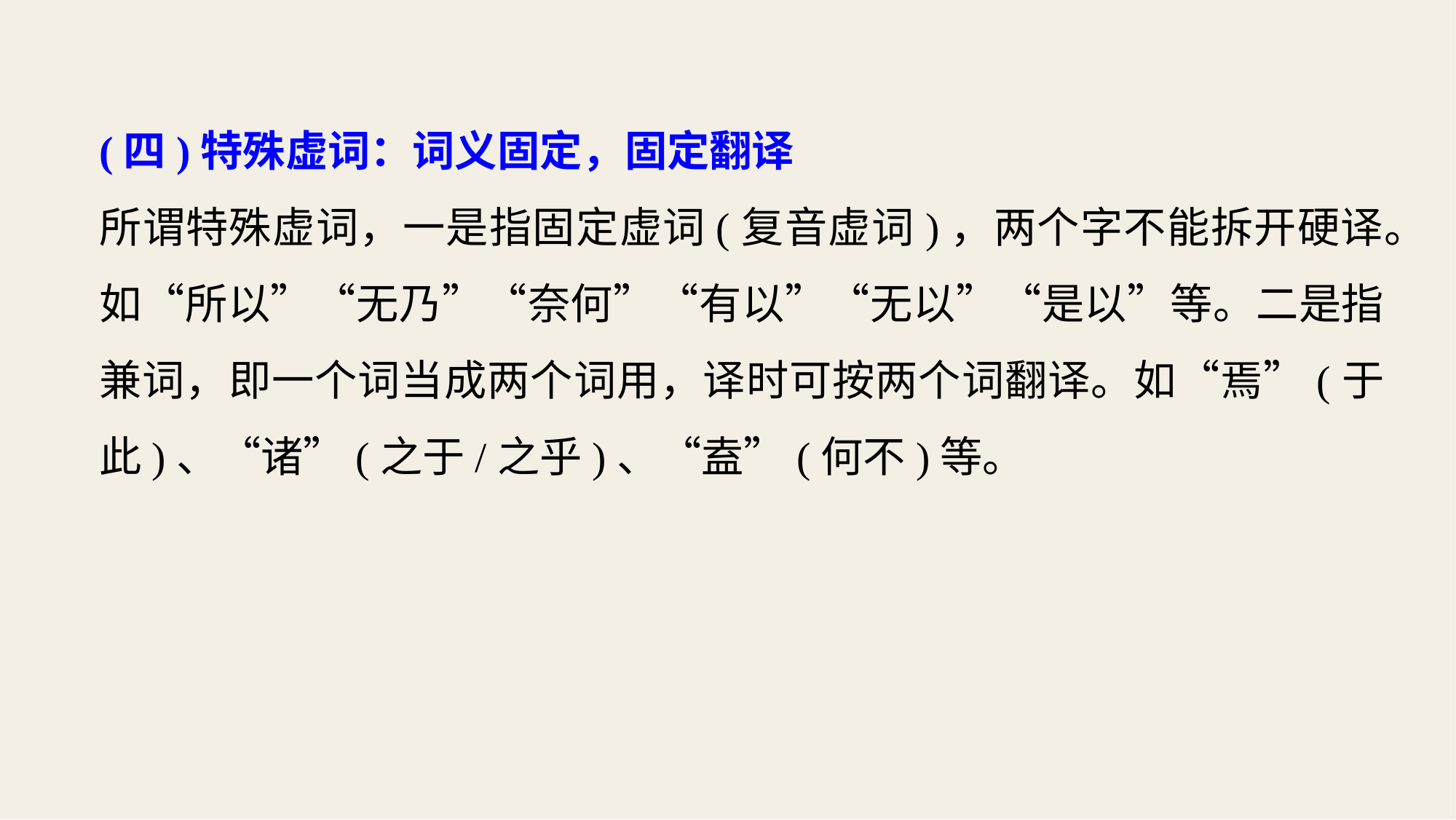

(四)特殊虚词：词义固定，固定翻译
所谓特殊虚词，一是指固定虚词(复音虚词)，两个字不能拆开硬译。如“所以”“无乃”“奈何”“有以”“无以”“是以”等。二是指兼词，即一个词当成两个词用，译时可按两个词翻译。如“焉”(于此)、“诸”(之于/之乎)、“盍”(何不)等。